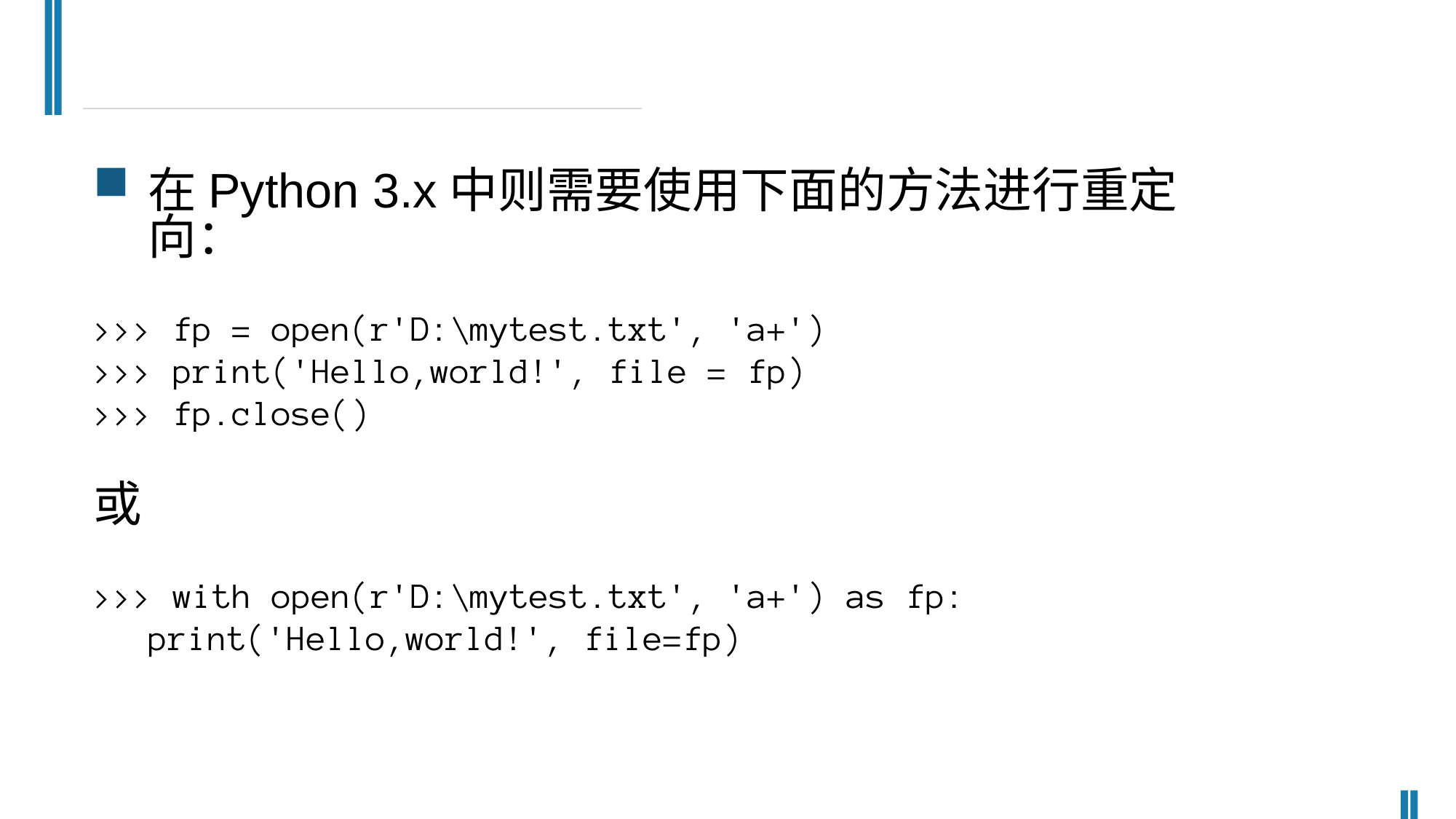

在Python 3.x中则需要使用下面的方法进行重定向：

>>> fp = open(r'D:\mytest.txt', 'a+')
>>> print('Hello,world!', file = fp)
>>> fp.close()

或

>>> with open(r'D:\mytest.txt', 'a+') as fp:
	print('Hello,world!', file=fp)